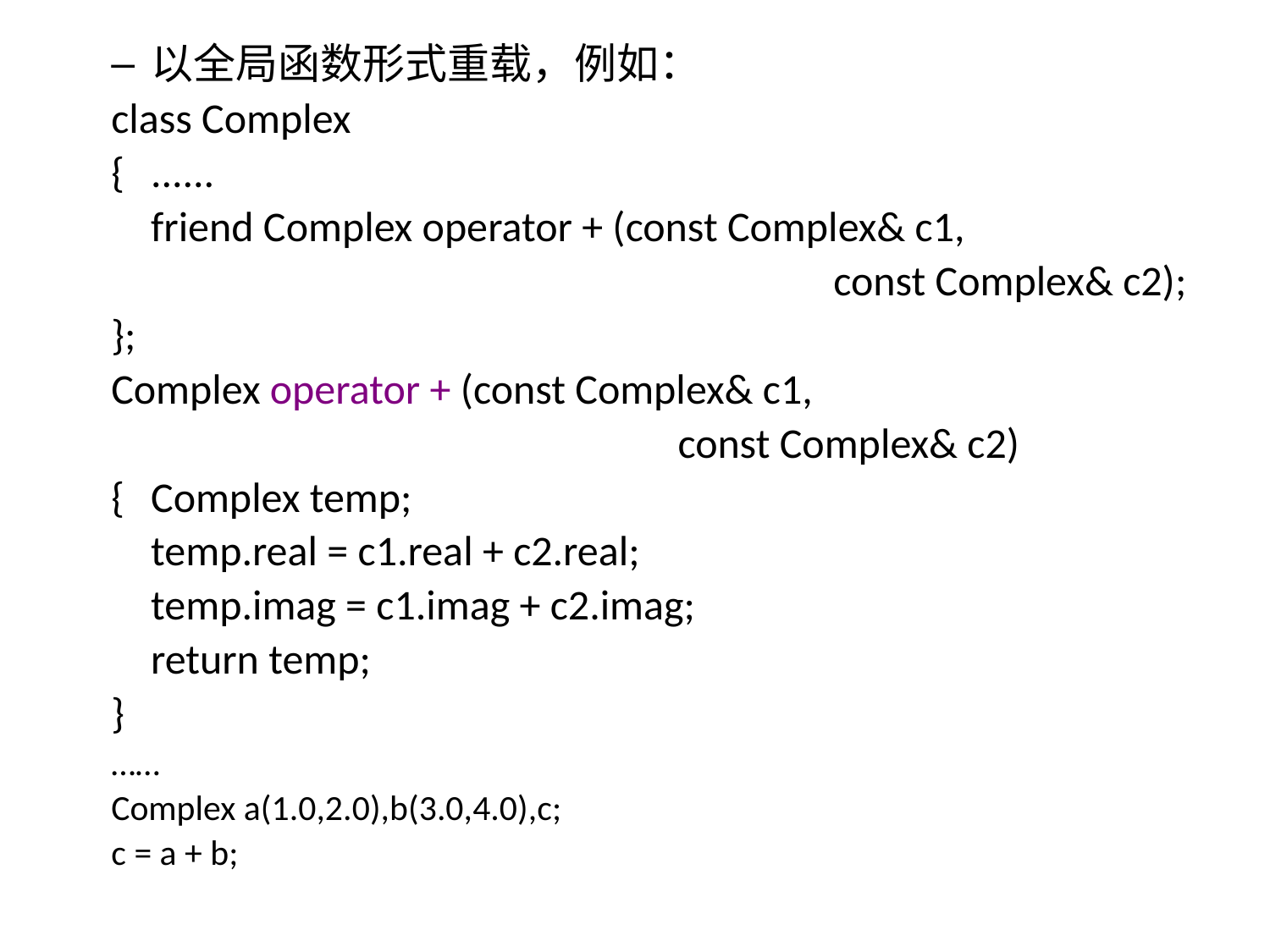

以全局函数形式重载，例如：
class Complex
{	......
	friend Complex operator + (const Complex& c1,
						     const Complex& c2);
};
Complex operator + (const Complex& c1,
					  const Complex& c2)
{	Complex temp;
	temp.real = c1.real + c2.real;
	temp.imag = c1.imag + c2.imag;
	return temp;
}
……
Complex a(1.0,2.0),b(3.0,4.0),c;
c = a + b;